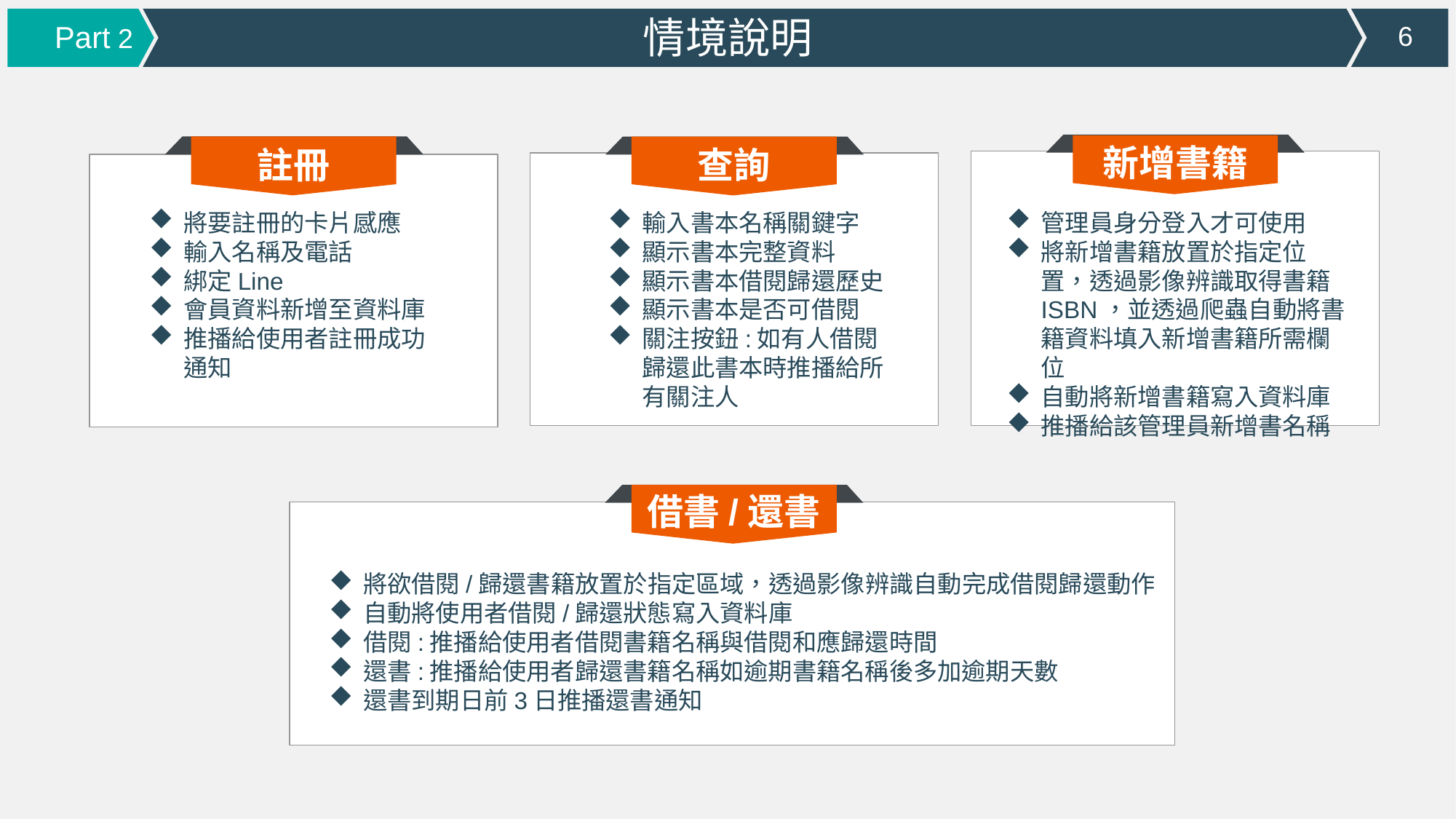

情境說明
Part 2

新增書籍

註冊
查詢

將要註冊的卡片感應
輸入名稱及電話
綁定Line
會員資料新增至資料庫
推播給使用者註冊成功通知
輸入書本名稱關鍵字
顯示書本完整資料
顯示書本借閱歸還歷史
顯示書本是否可借閱
關注按鈕:如有人借閱歸還此書本時推播給所有關注人
管理員身分登入才可使用
將新增書籍放置於指定位置，透過影像辨識取得書籍ISBN，並透過爬蟲自動將書籍資料填入新增書籍所需欄位
自動將新增書籍寫入資料庫
推播給該管理員新增書名稱
借書/還書

將欲借閱/歸還書籍放置於指定區域，透過影像辨識自動完成借閱歸還動作
自動將使用者借閱/歸還狀態寫入資料庫
借閱:推播給使用者借閱書籍名稱與借閱和應歸還時間
還書:推播給使用者歸還書籍名稱如逾期書籍名稱後多加逾期天數
還書到期日前3日推播還書通知